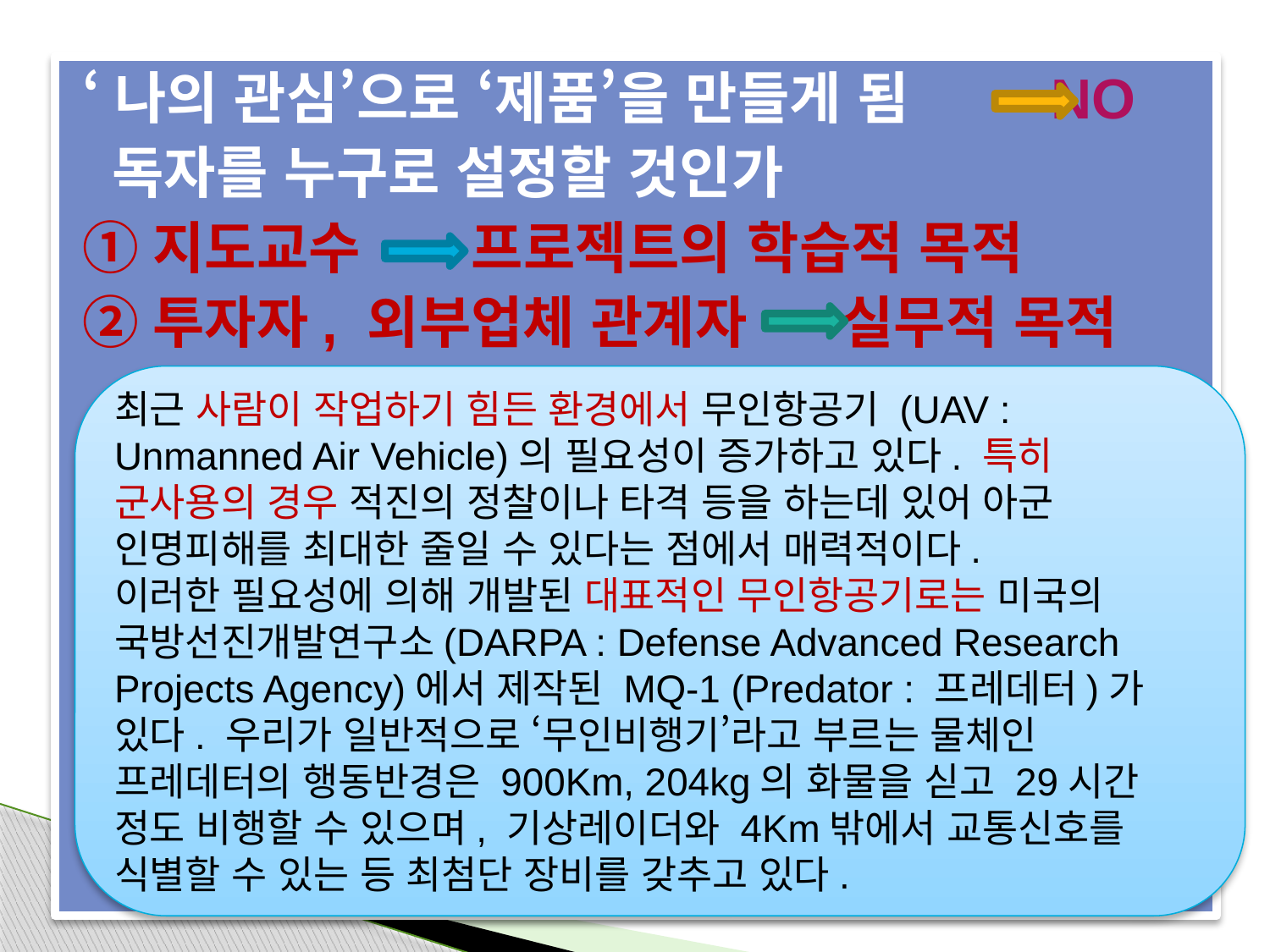

#
‘나의 관심’으로 ‘제품’을 만들게 됨        NO
 독자를 누구로 설정할 것인가
①지도교수       프로젝트의 학습적 목적
②투자자, 외부업체 관계자      실무적 목적

최근 사람이 작업하기 힘든 환경에서 무인항공기 (UAV : Unmanned Air Vehicle)의 필요성이 증가하고 있다. 특히 군사용의 경우 적진의 정찰이나 타격 등을 하는데 있어 아군 인명피해를 최대한 줄일 수 있다는 점에서 매력적이다.
이러한 필요성에 의해 개발된 대표적인 무인항공기로는 미국의 국방선진개발연구소(DARPA : Defense Advanced Research Projects Agency)에서 제작된 MQ-1 (Predator : 프레데터)가 있다. 우리가 일반적으로 ‘무인비행기’라고 부르는 물체인 프레데터의 행동반경은 900Km, 204kg의 화물을 싣고 29시간 정도 비행할 수 있으며, 기상레이더와 4Km밖에서 교통신호를 식별할 수 있는 등 최첨단 장비를 갖추고 있다.